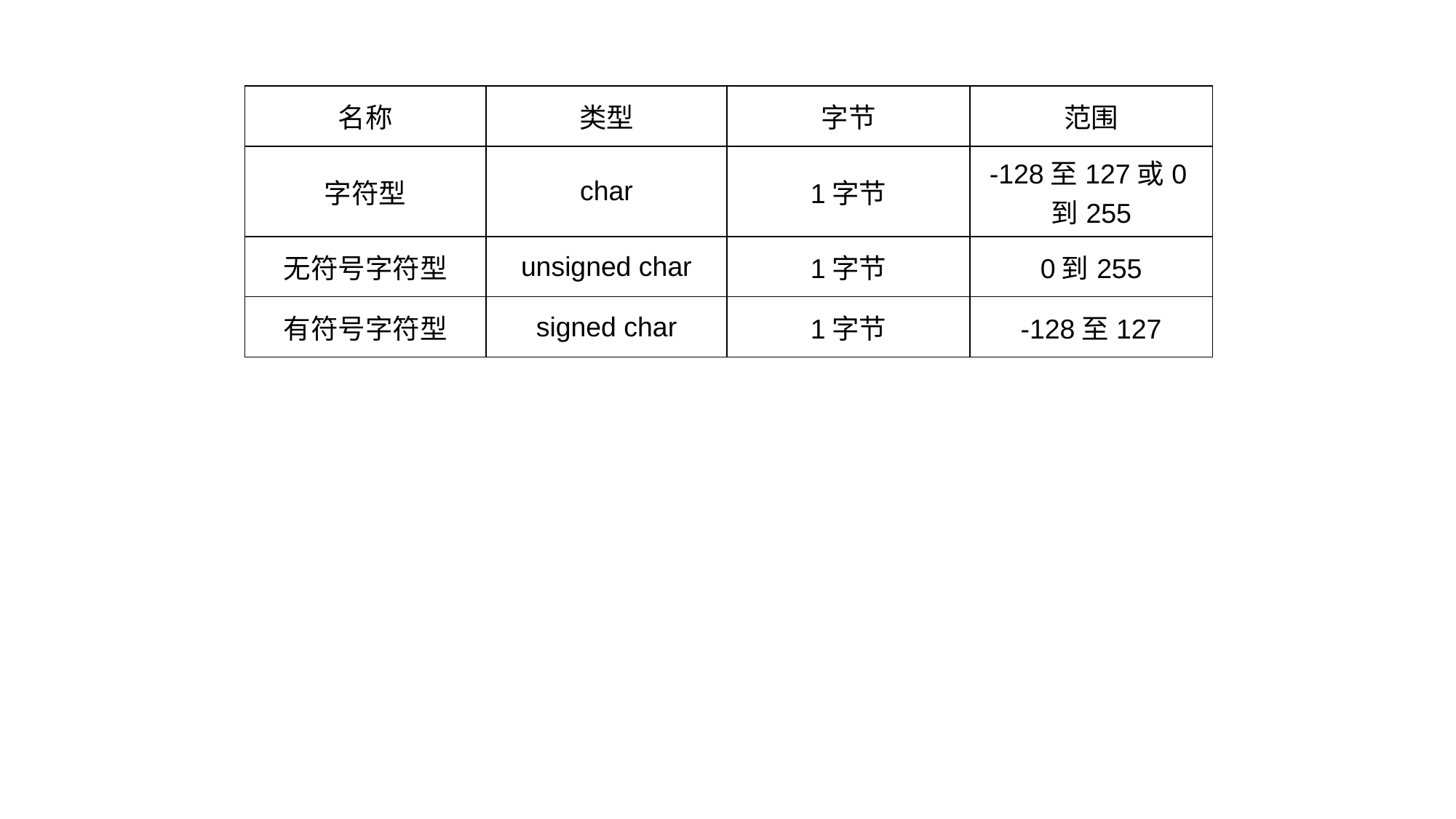

| 名称 | 类型 | 字节 | 范围 |
| --- | --- | --- | --- |
| 字符型 | char | 1字节 | -128至127或0到255 |
| 无符号字符型 | unsigned char | 1字节 | 0到255 |
| 有符号字符型 | signed char | 1字节 | -128至127 |